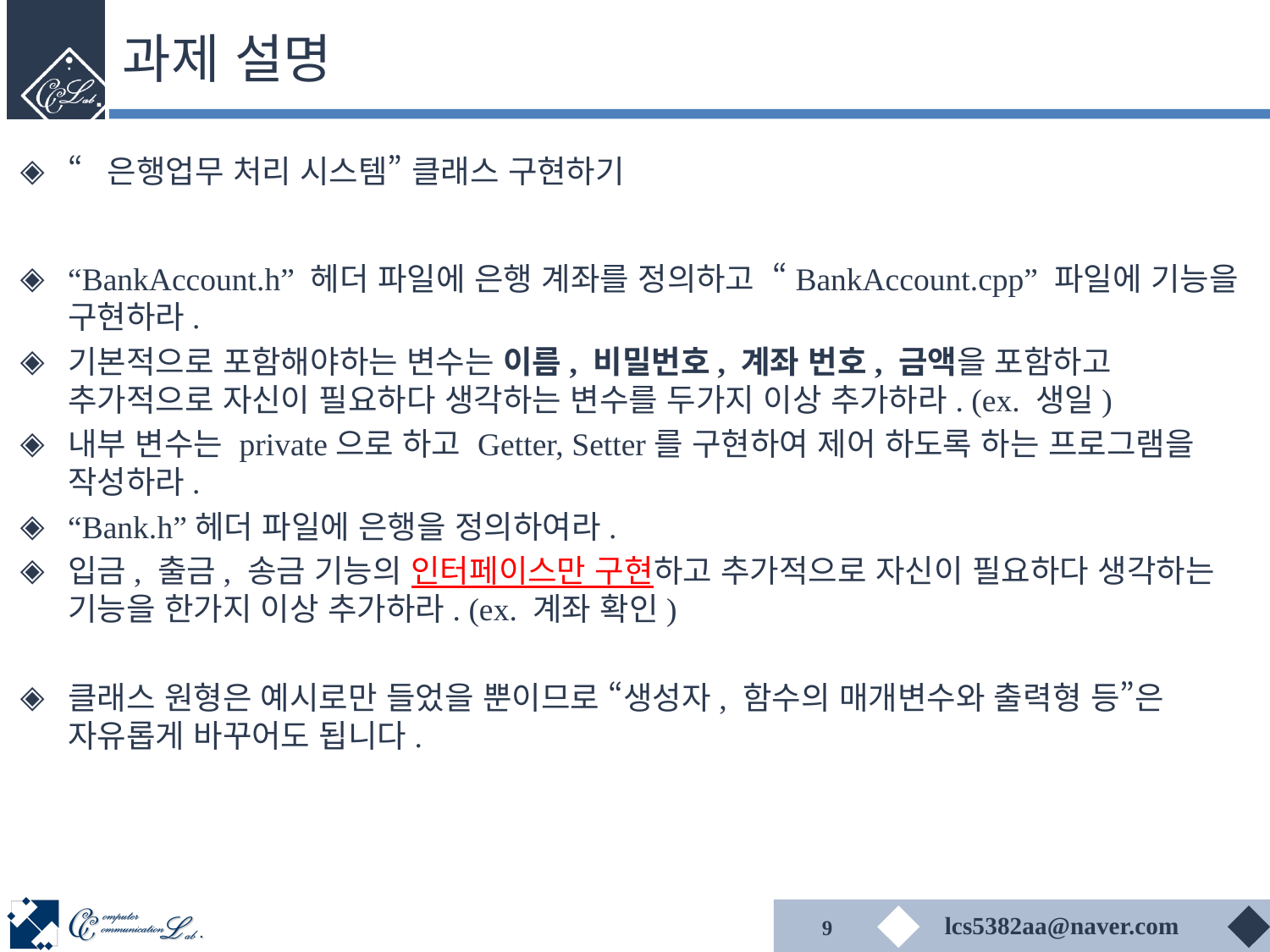

# 과제 설명

“은행업무 처리 시스템” 클래스 구현하기

“BankAccount.h” 헤더 파일에 은행 계좌를 정의하고  “BankAccount.cpp” 파일에 기능을 구현하라.
기본적으로 포함해야하는 변수는 이름, 비밀번호, 계좌 번호, 금액을 포함하고 추가적으로 자신이 필요하다 생각하는 변수를 두가지 이상 추가하라. (ex. 생일)
내부 변수는 private으로 하고 Getter, Setter를 구현하여 제어 하도록 하는 프로그램을 작성하라.
“Bank.h”헤더 파일에 은행을 정의하여라.
입금, 출금, 송금 기능의 인터페이스만 구현하고 추가적으로 자신이 필요하다 생각하는 기능을 한가지 이상 추가하라. (ex. 계좌 확인)

클래스 원형은 예시로만 들었을 뿐이므로 “생성자, 함수의 매개변수와 출력형 등”은 자유롭게 바꾸어도 됩니다.